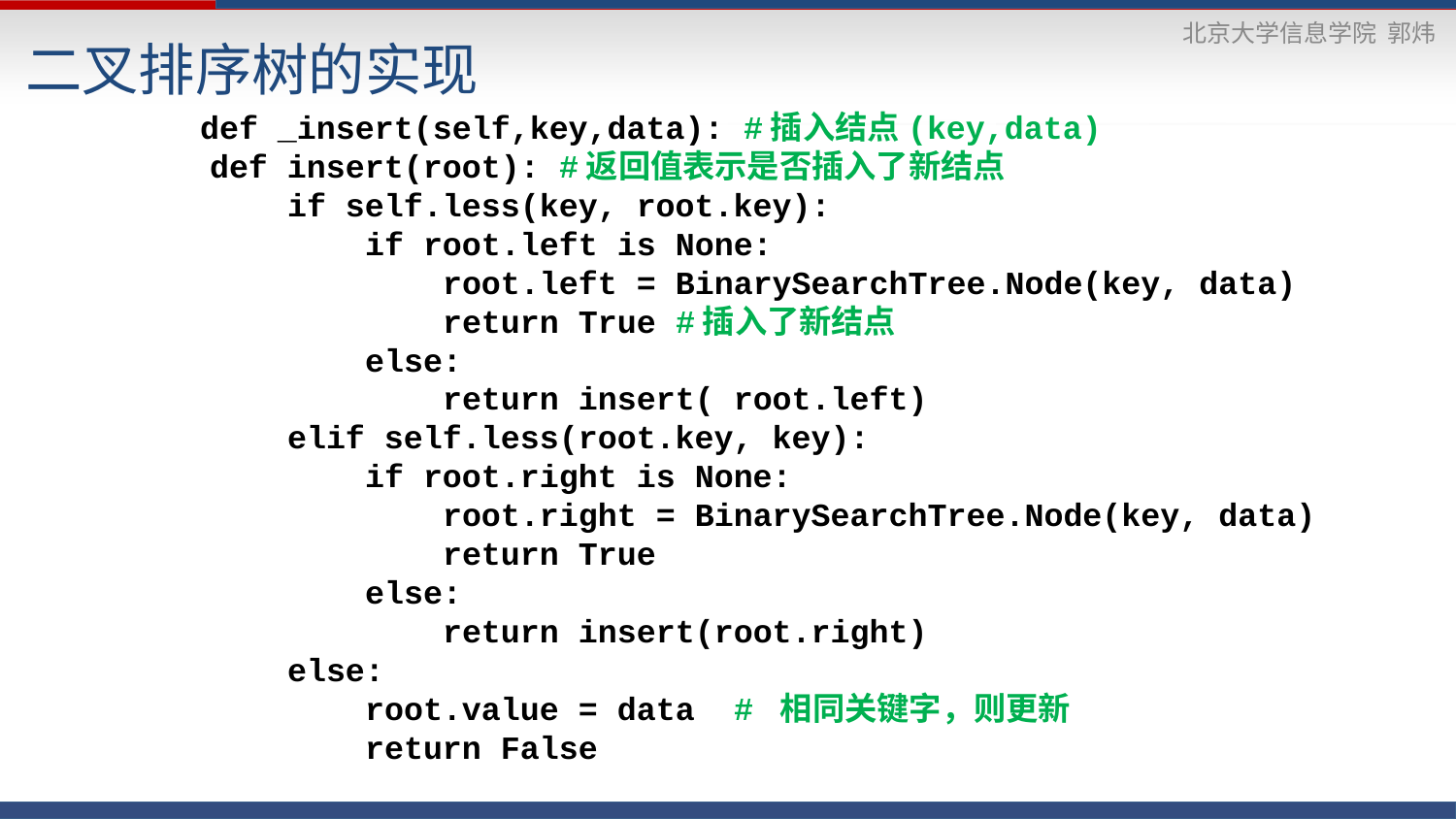

二叉排序树的实现
	def _insert(self,key,data): #插入结点(key,data)
        def insert(root): #返回值表示是否插入了新结点
            if self.less(key, root.key):
                if root.left is None:
                    root.left = BinarySearchTree.Node(key, data)
                    return True #插入了新结点
                else:
                    return insert( root.left)
            elif self.less(root.key, key):
                if root.right is None:
                    root.right = BinarySearchTree.Node(key, data)
                    return True
                else:
                    return insert(root.right)
            else:
                root.value = data  # 相同关键字，则更新
                return False
19